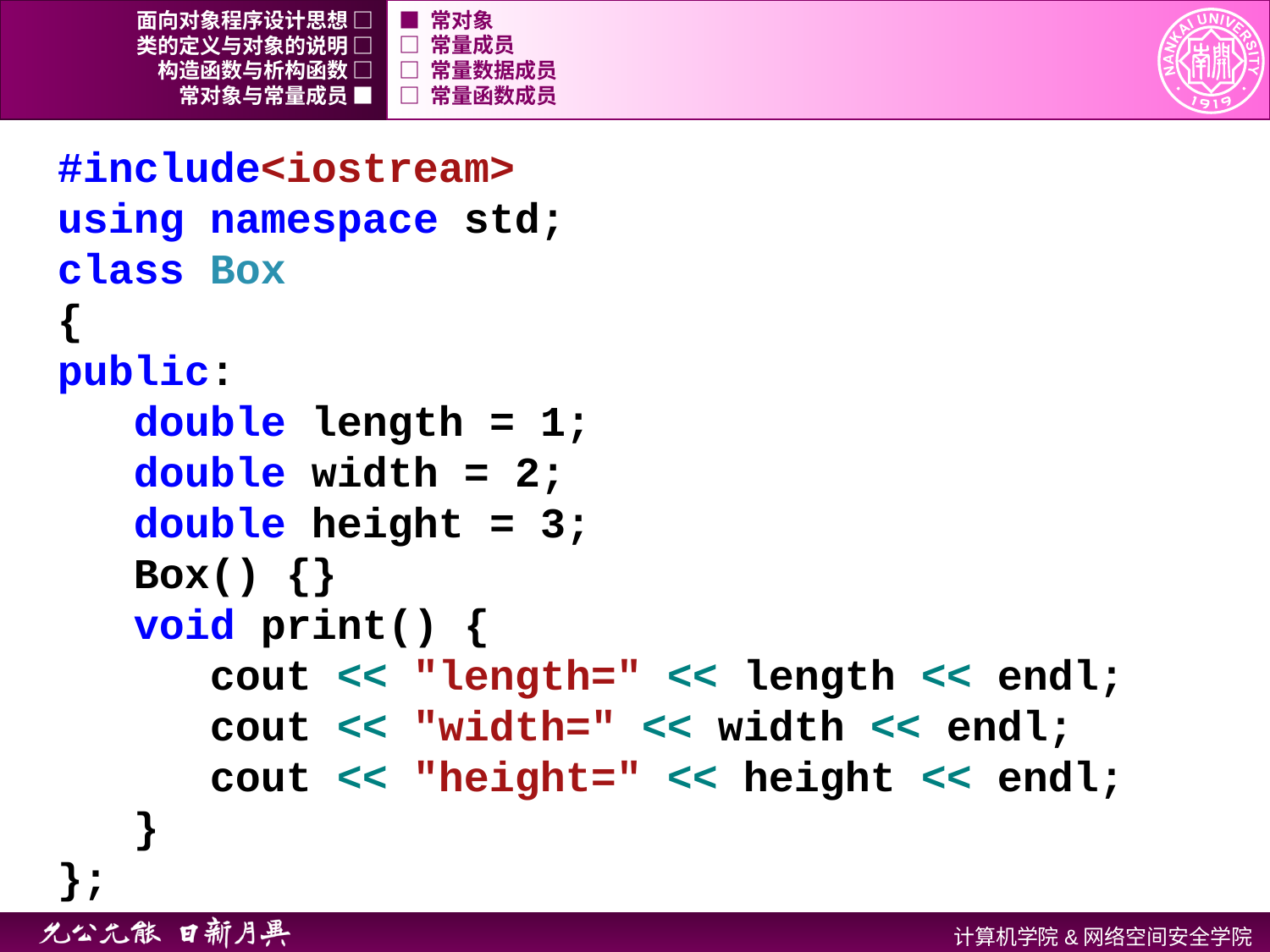

面向对象程序设计思想 □
■ 常对象
类的定义与对象的说明 □
□ 常量成员
构造函数与析构函数 □
□ 常量数据成员
常对象与常量成员 ■

□ 常量函数成员
#include<iostream>
using namespace std;
class Box
{
public:
   double length = 1;
   double width = 2;
   double height = 3;
   Box() {}
   void print() {
      cout << "length=" << length << endl;
      cout << "width=" << width << endl;
      cout << "height=" << height << endl;
   }
};